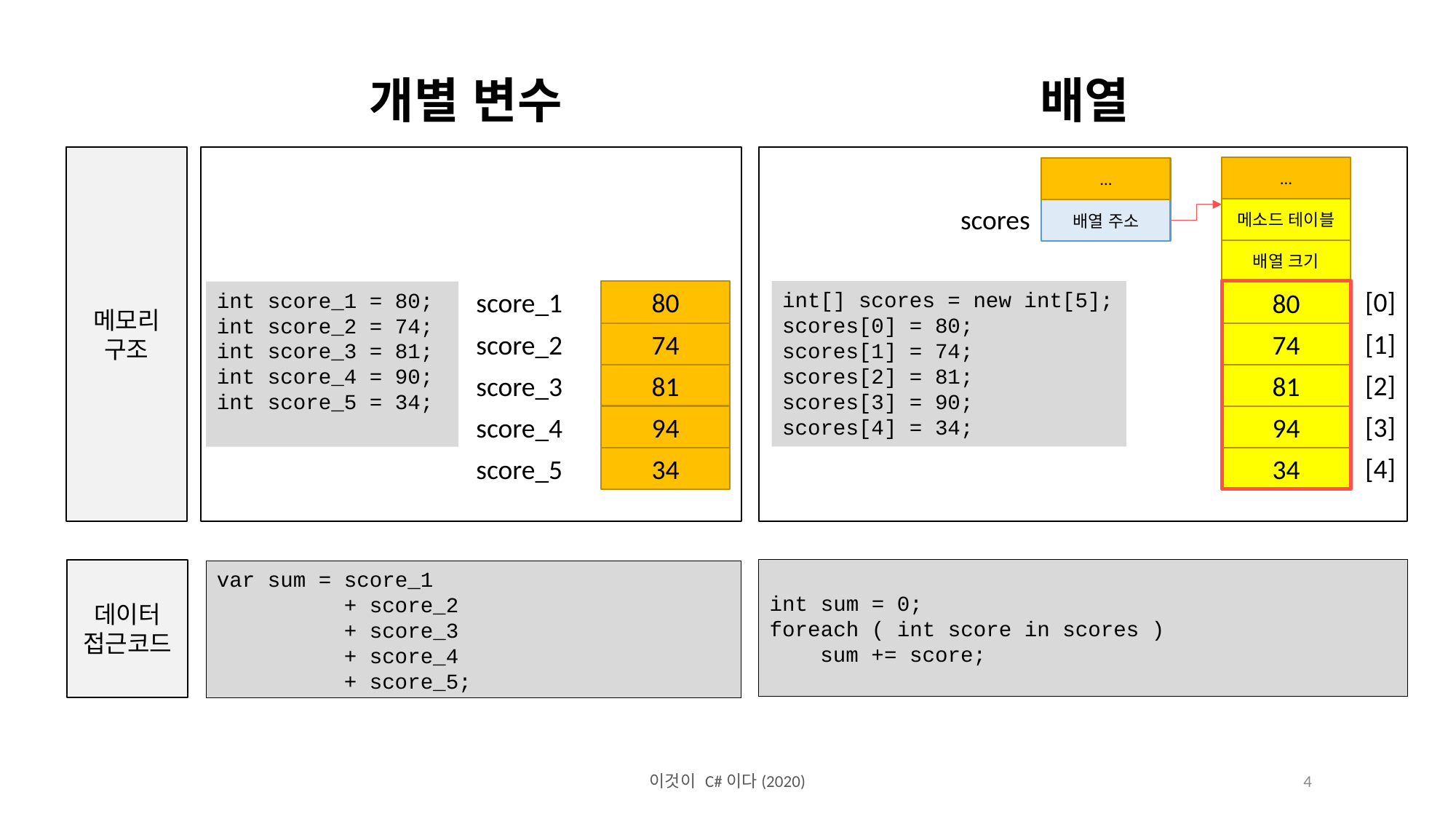

개별 변수
배열

메모리
구조

…
…
scores
메소드 테이블
배열 주소
배열 크기

[0]
int[] scores = new int[5];
scores[0] = 80;
scores[1] = 74;
scores[2] = 81;
scores[3] = 90;
scores[4] = 34;
int score_1 = 80;
int score_2 = 74;
int score_3 = 81;
int score_4 = 90;
int score_5 = 34;
score_1
80
74
81
94
34
80
[1]
score_2
74
[2]
81
score_3
[3]
score_4
94
[4]
score_5
34
데이터
접근코드
int sum = 0;
foreach ( int score in scores )
    sum += score;
var sum = score_1
          + score_2
          + score_3
          + score_4
          + score_5;
이것이 C#이다(2020)
4